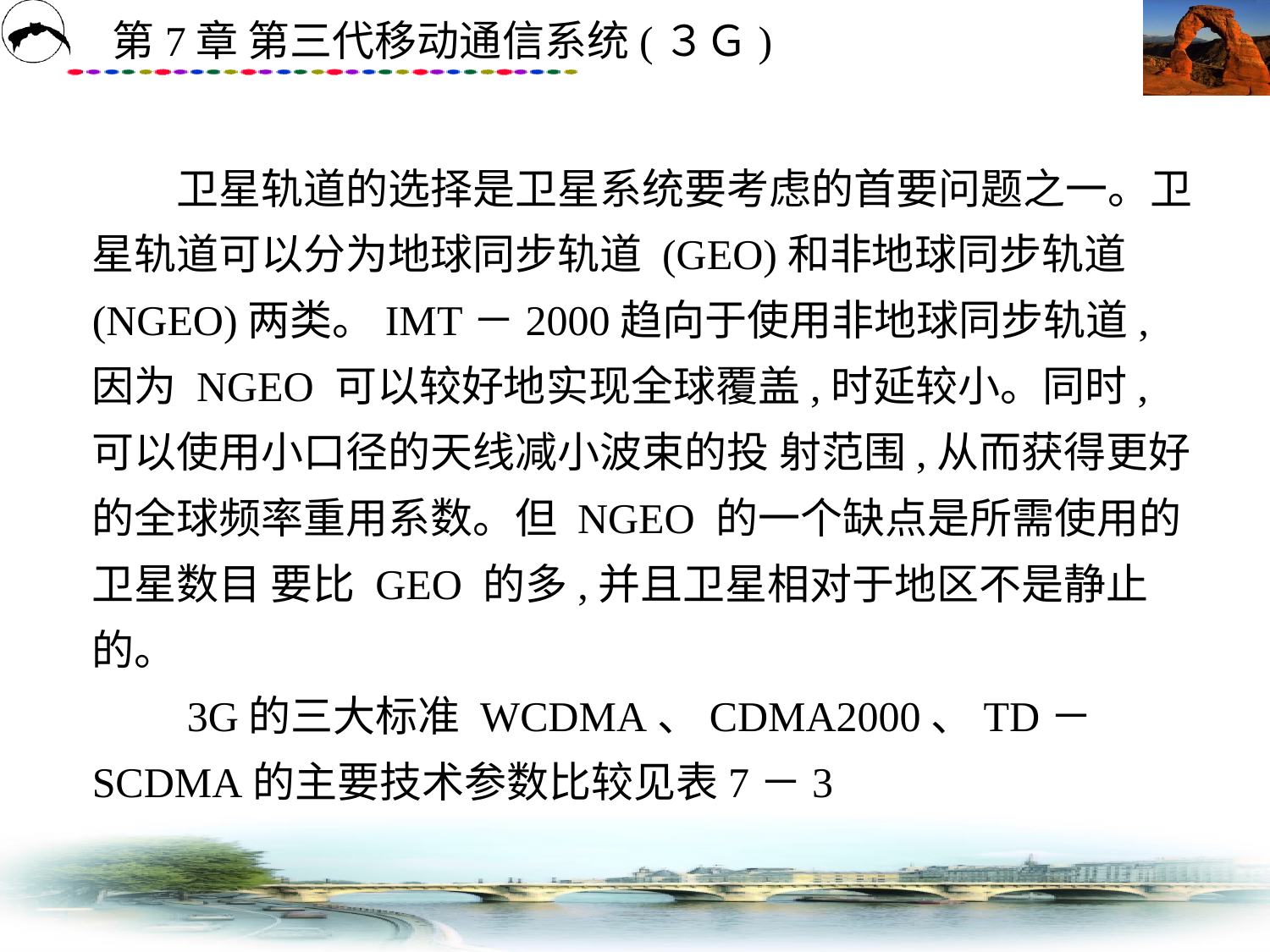

# 卫星轨道的选择是卫星系统要考虑的首要问题之一。卫星轨道可以分为地球同步轨道 (GEO)和非地球同步轨道(NGEO)两类。IMT－2000趋向于使用非地球同步轨道,因为 NGEO 可以较好地实现全球覆盖,时延较小。同时,可以使用小口径的天线减小波束的投 射范围,从而获得更好的全球频率重用系数。但 NGEO 的一个缺点是所需使用的卫星数目 要比 GEO 的多,并且卫星相对于地区不是静止的。 　　3G的三大标准 WCDMA、CDMA2000、TD－SCDMA的主要技术参数比较见表7－3